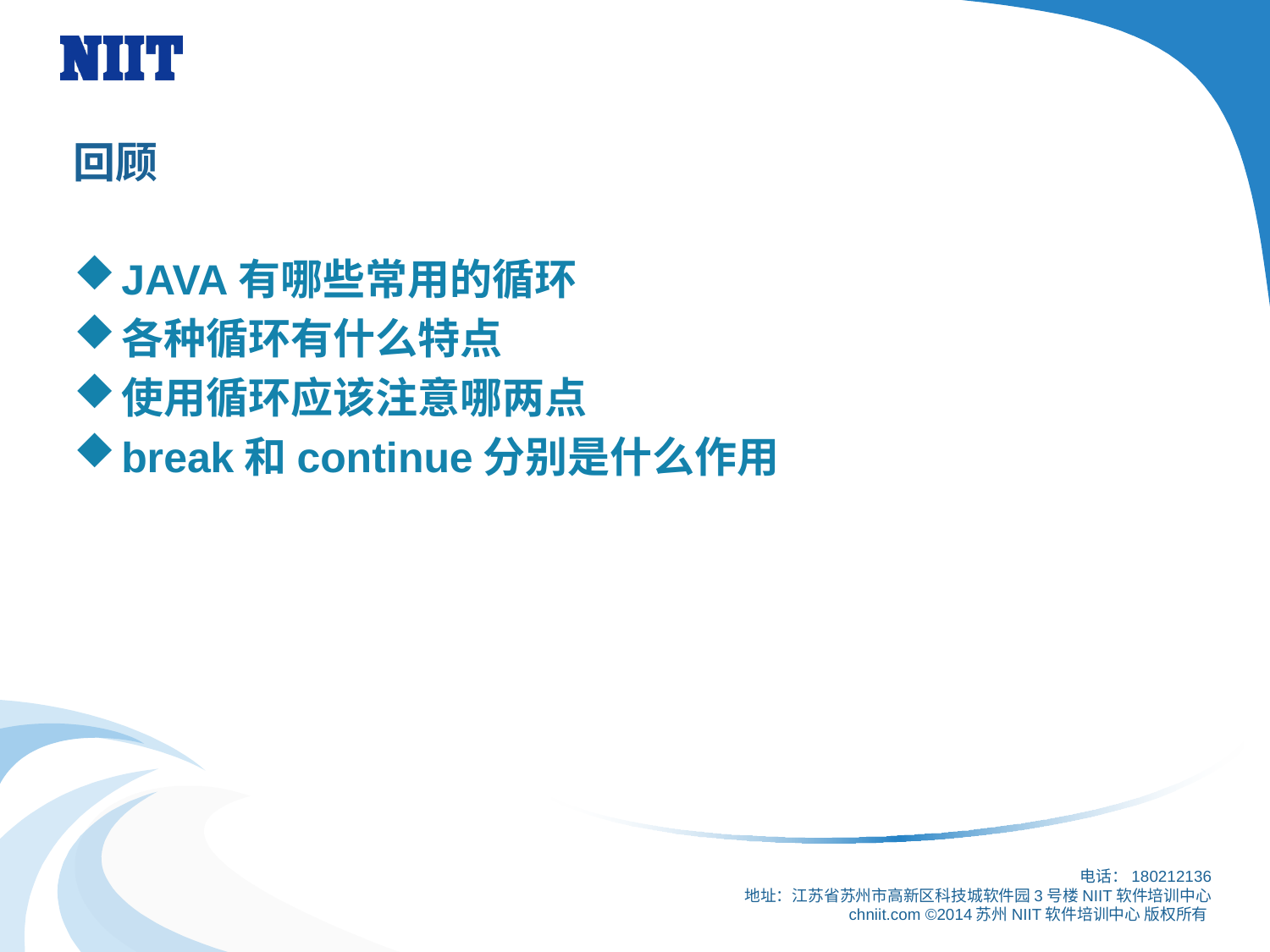

# 回顾
JAVA有哪些常用的循环
各种循环有什么特点
使用循环应该注意哪两点
break和continue分别是什么作用